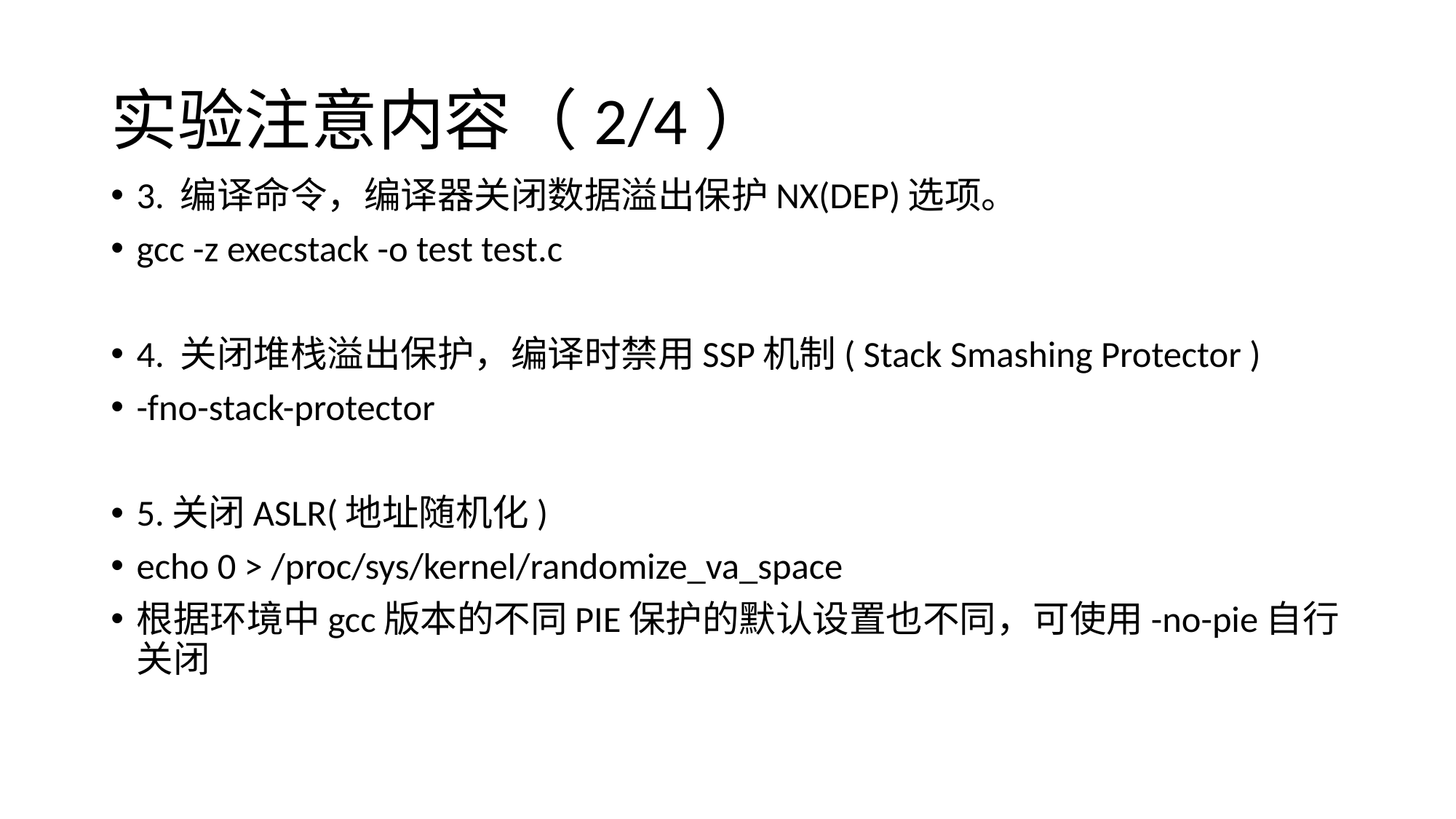

# 实验注意内容（2/4）
3. 编译命令，编译器关闭数据溢出保护NX(DEP)选项。
gcc -z execstack -o test test.c

4. 关闭堆栈溢出保护，编译时禁用SSP机制( Stack Smashing Protector )
-fno-stack-protector

5.关闭ASLR(地址随机化)
echo 0 > /proc/sys/kernel/randomize_va_space
根据环境中gcc版本的不同PIE保护的默认设置也不同，可使用-no-pie自行关闭